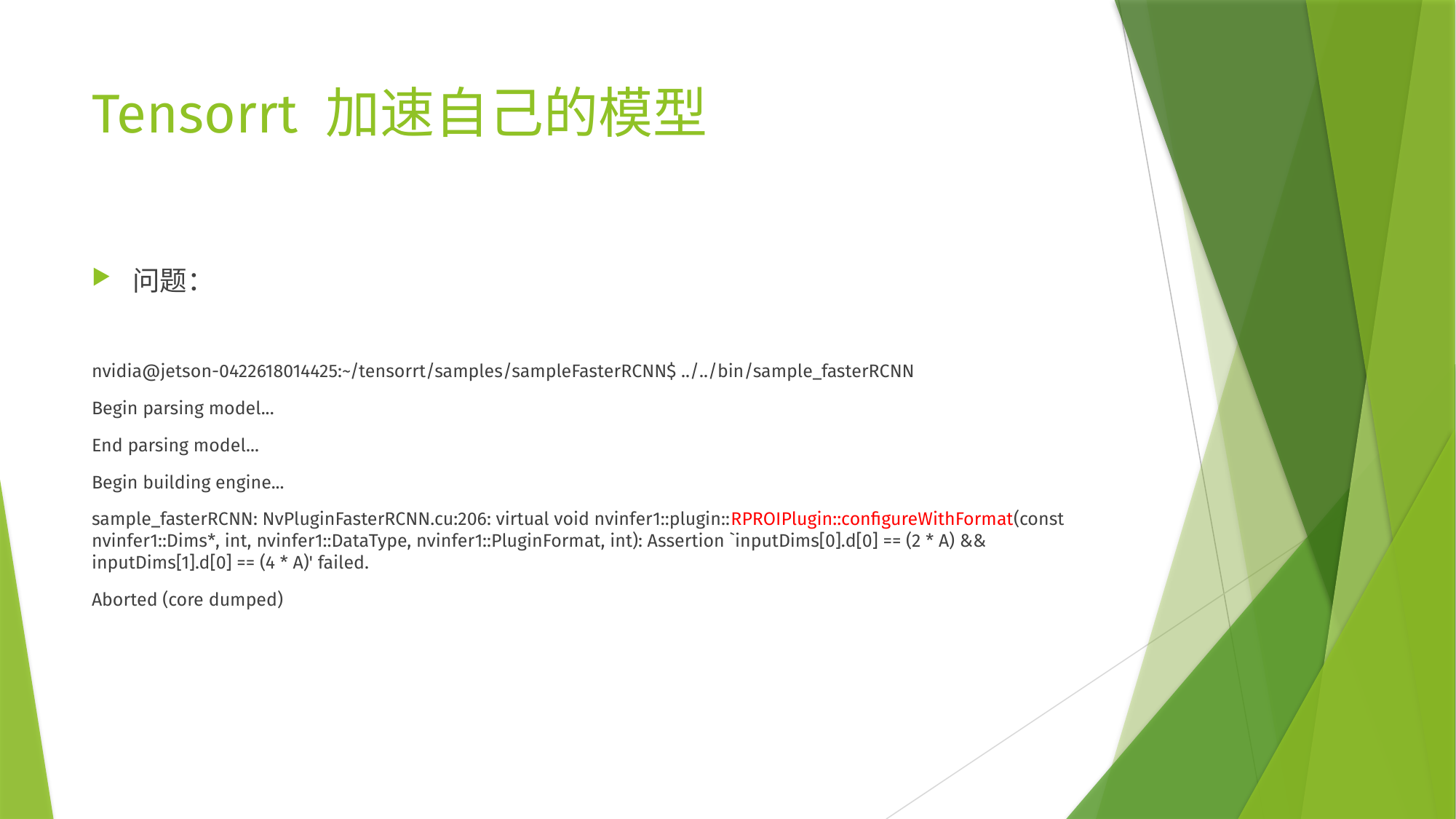

# Tensorrt 加速自己的模型
问题：

nvidia@jetson-0422618014425:~/tensorrt/samples/sampleFasterRCNN$ ../../bin/sample_fasterRCNN
Begin parsing model...
End parsing model...
Begin building engine...
sample_fasterRCNN: NvPluginFasterRCNN.cu:206: virtual void nvinfer1::plugin::RPROIPlugin::configureWithFormat(const nvinfer1::Dims*, int, nvinfer1::DataType, nvinfer1::PluginFormat, int): Assertion `inputDims[0].d[0] == (2 * A) && inputDims[1].d[0] == (4 * A)' failed.
Aborted (core dumped)